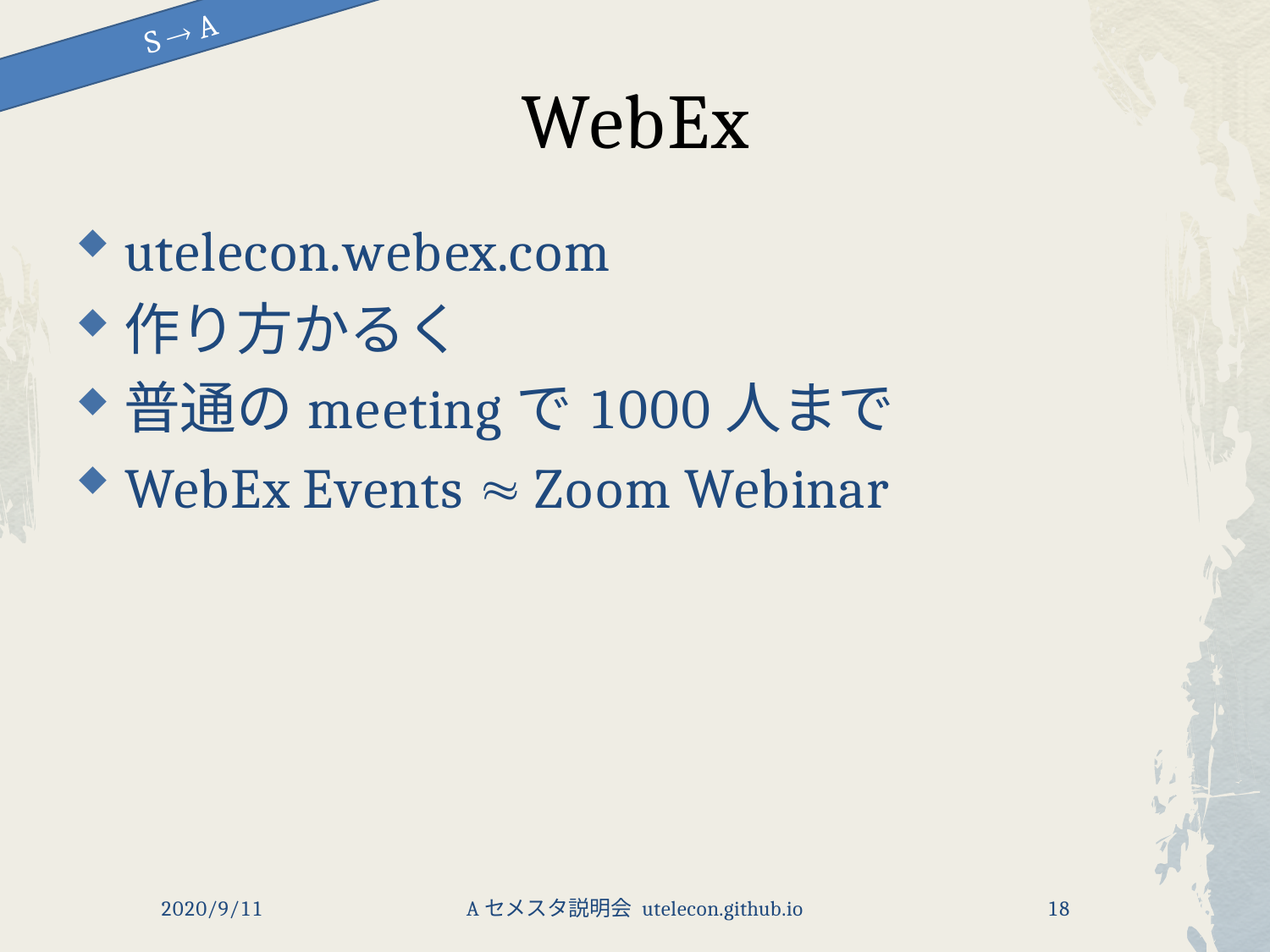

S → A
# WebEx
utelecon.webex.com
作り方かるく
普通のmeetingで1000人まで
WebEx Events ≈ Zoom Webinar
2020/9/11
Aセメスタ説明会 utelecon.github.io
18